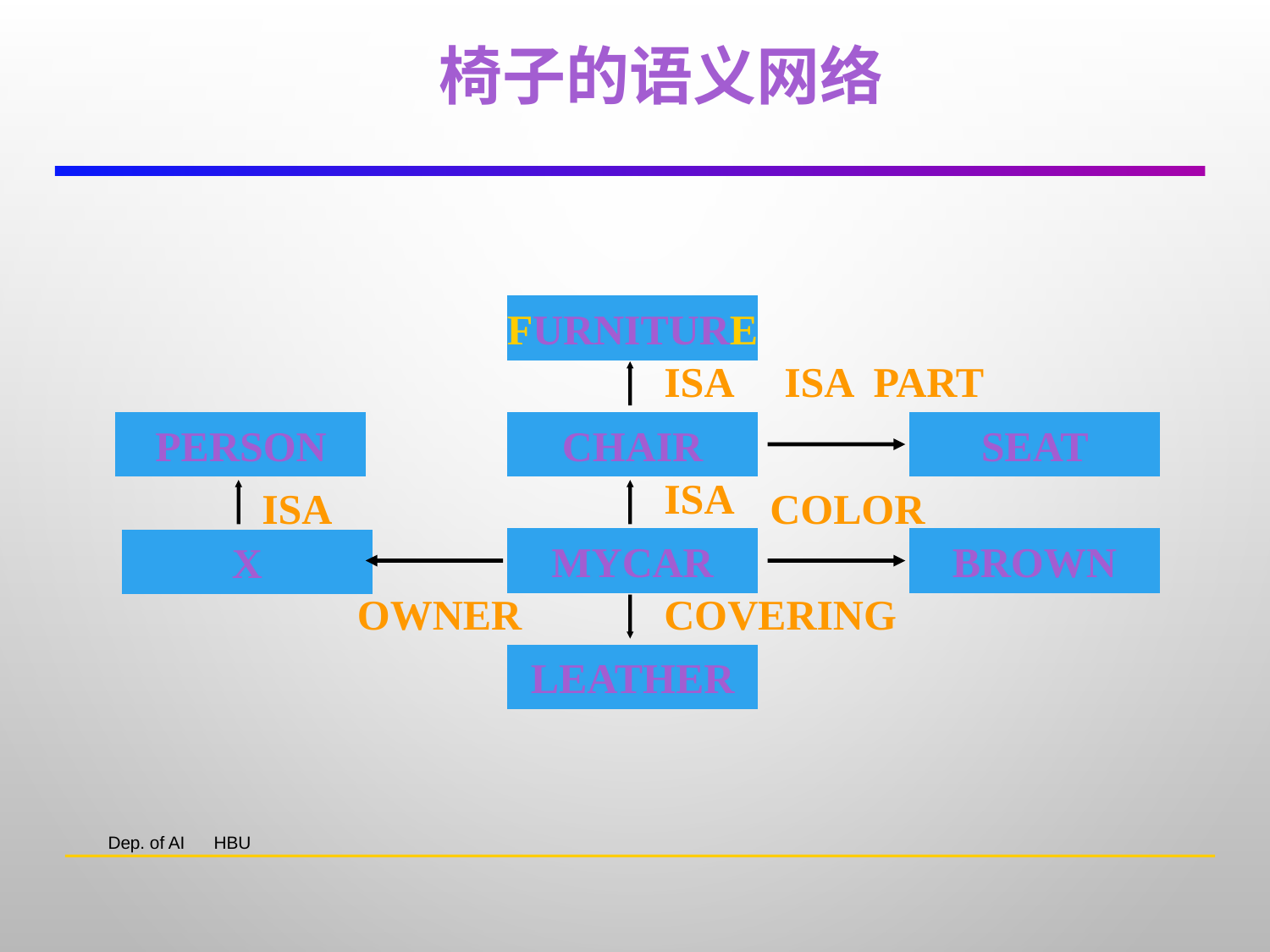

# 椅子的语义网络
FURNITURE
ISA
ISA  PART

PERSON
CHAIR
SEAT

ISA
ISA
COLOR

MYCAR
BROWN
X

OWNER
COVERING

LEATHER
Dep. of AI      HBU

48